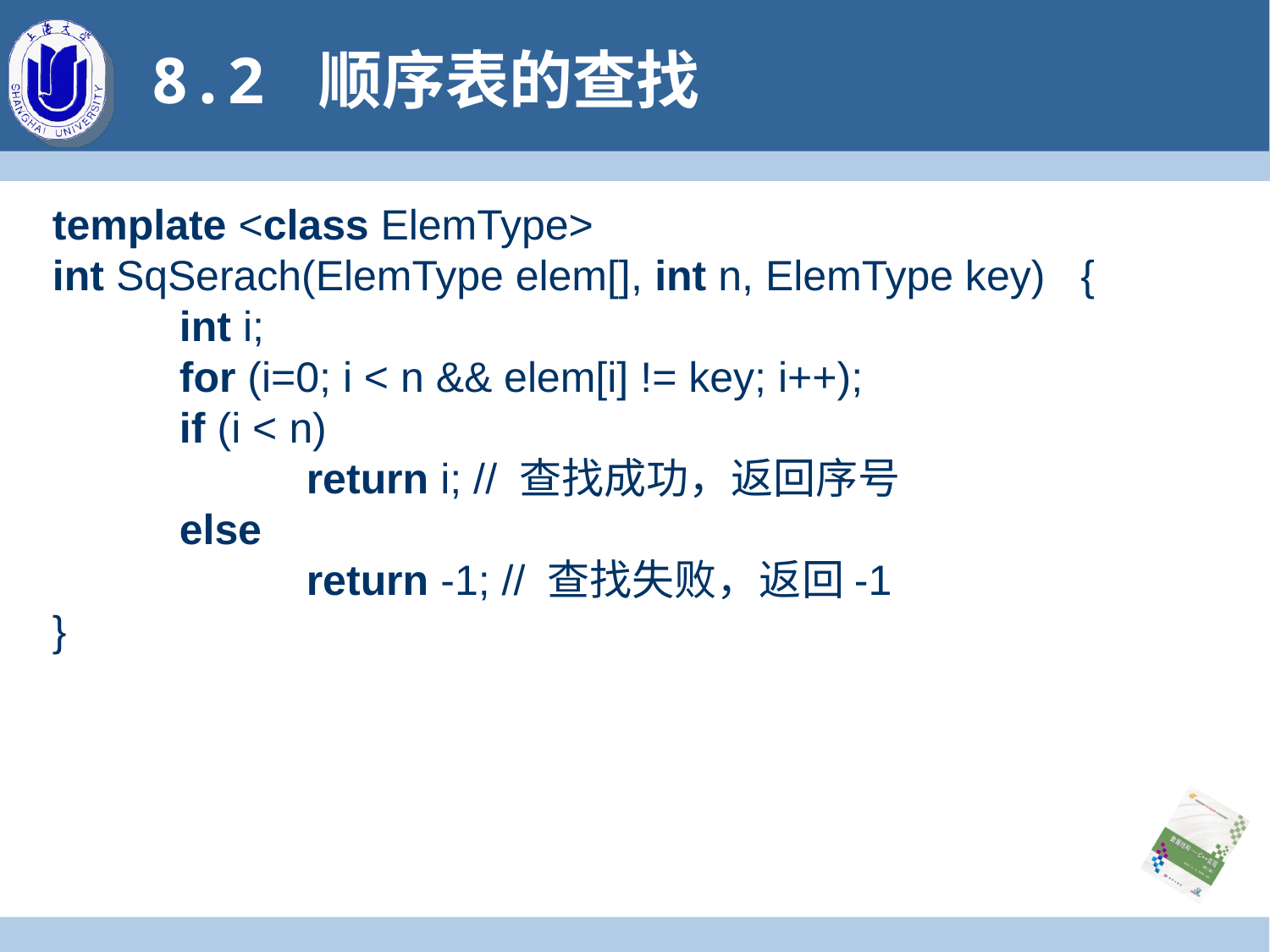

# 8.2 顺序表的查找
template <class ElemType>
int SqSerach(ElemType elem[], int n, ElemType key)   {
	int i;
	for (i=0; i < n && elem[i] != key; i++);
	if (i < n)
		return i; // 查找成功，返回序号
	else
		return -1; // 查找失败，返回-1
}